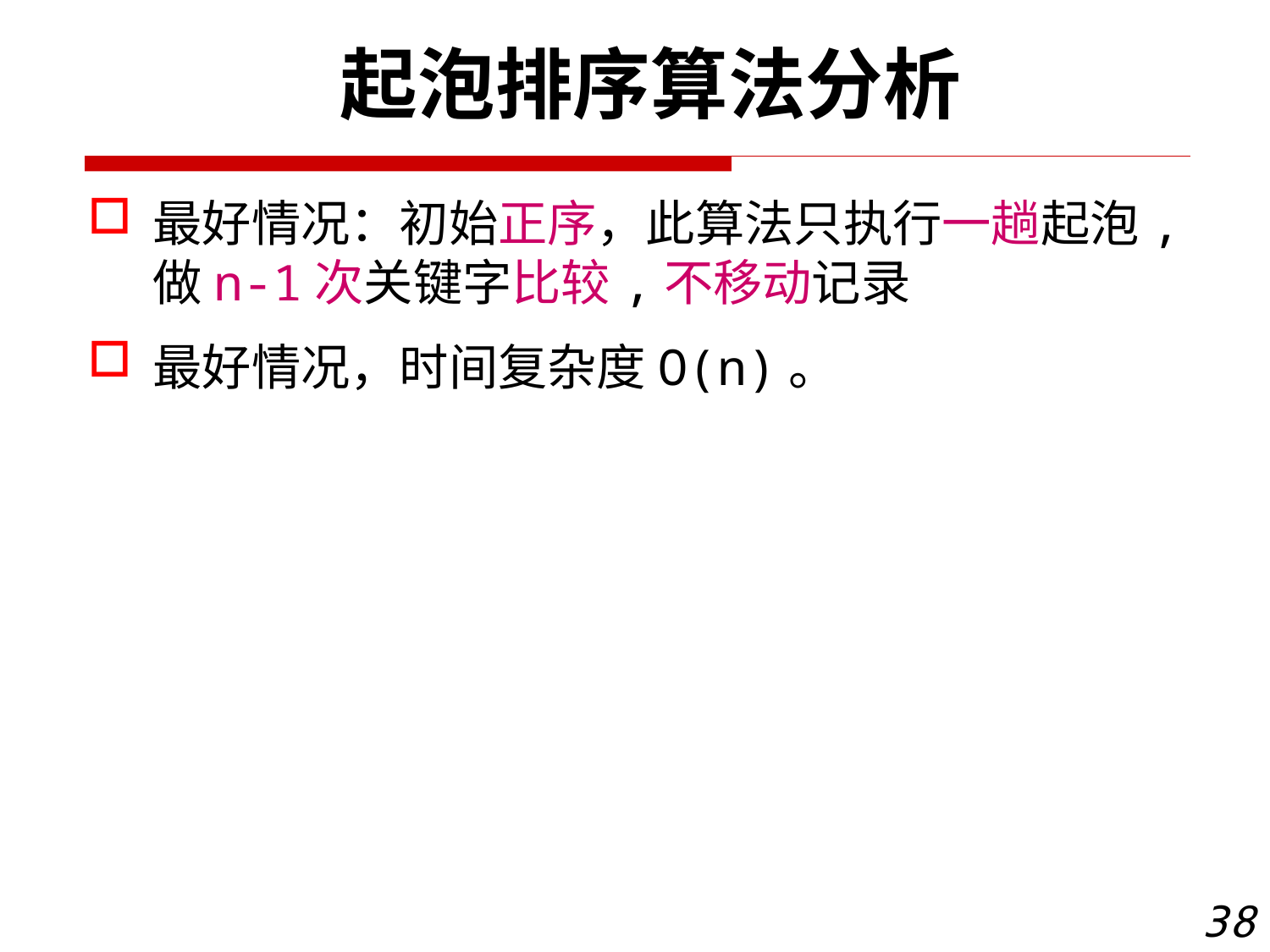

起泡排序算法分析
最好情况：初始正序，此算法只执行一趟起泡,做n-1次关键字比较,不移动记录
最好情况，时间复杂度O(n)。
38